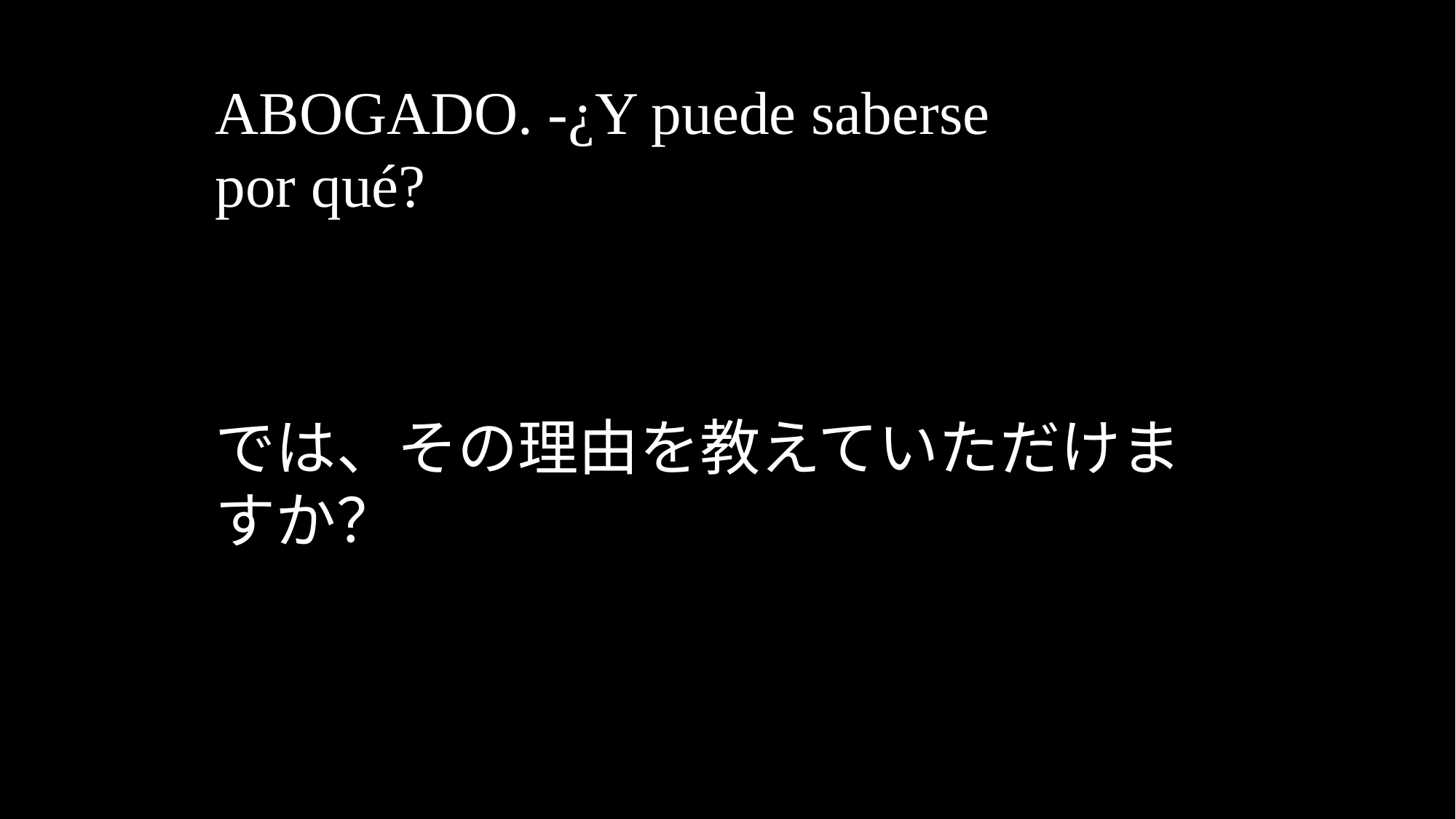

ABOGADO. -¿Y puede saberse por qué?

では、その理由を教えていただけますか？